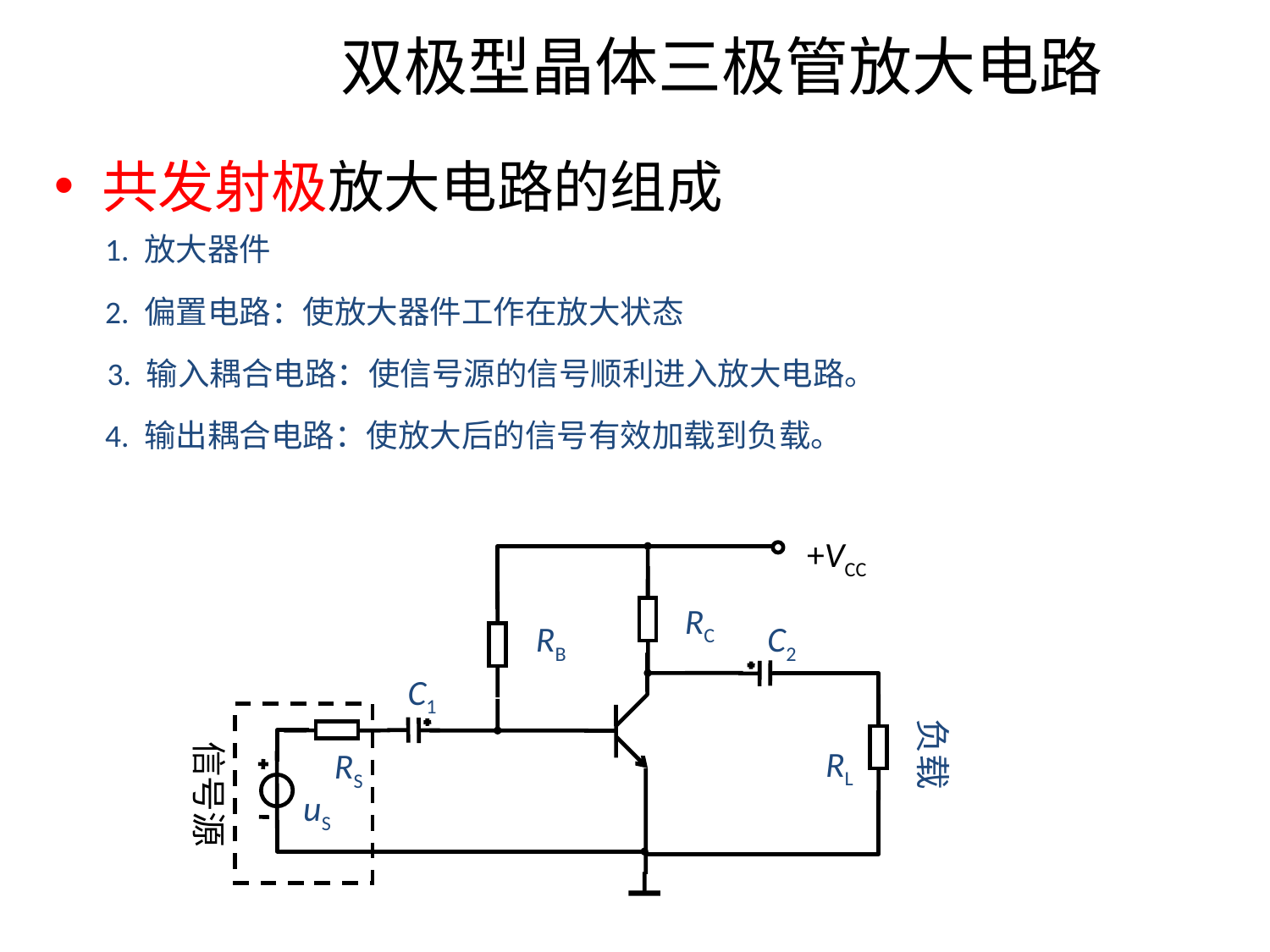

# 双极型晶体三极管放大电路
共发射极放大电路的组成

1. 放大器件
2. 偏置电路：使放大器件工作在放大状态
3. 输入耦合电路：使信号源的信号顺利进入放大电路。

4. 输出耦合电路：使放大后的信号有效加载到负载。
+VCC

RC
RB
C2

C1

信号源
RS
uS

负载
RL